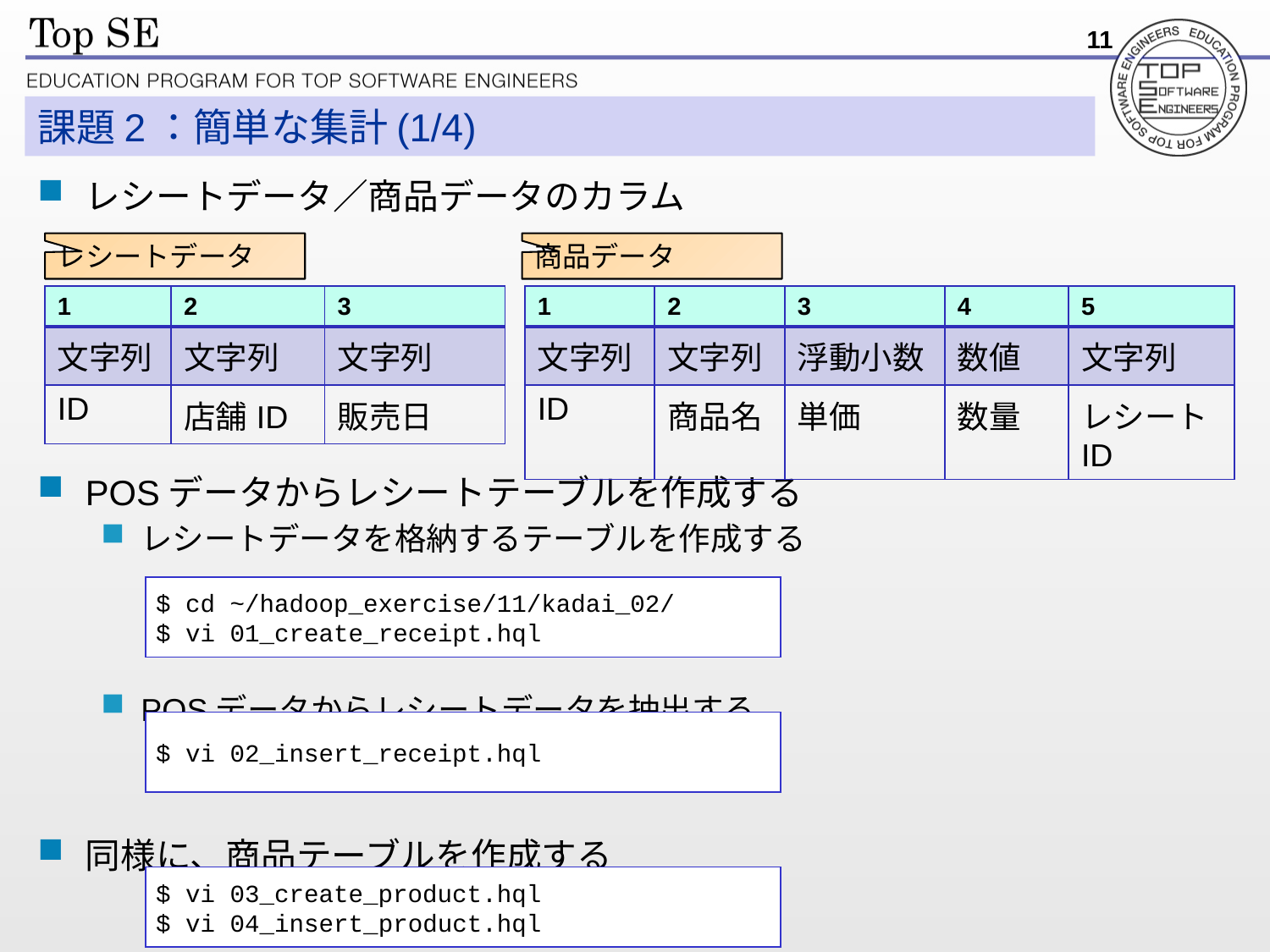

11
# 課題2：簡単な集計(1/4)
レシートデータ／商品データのカラム

POSデータからレシートテーブルを作成する
レシートデータを格納するテーブルを作成する

POSデータからレシートデータを抽出する

同様に、商品テーブルを作成する

レシートデータ
商品データ
| 1 | 2 | 3 |
| --- | --- | --- |
| 文字列 | 文字列 | 文字列 |
| ID | 店舗ID | 販売日 |
| 1 | 2 | 3 | 4 | 5 |
| --- | --- | --- | --- | --- |
| 文字列 | 文字列 | 浮動小数 | 数値 | 文字列 |
| ID | 商品名 | 単価 | 数量 | レシートID |
$ cd ~/hadoop_exercise/11/kadai_02/
$ vi 01_create_receipt.hql
$ vi 02_insert_receipt.hql
$ vi 03_create_product.hql
$ vi 04_insert_product.hql